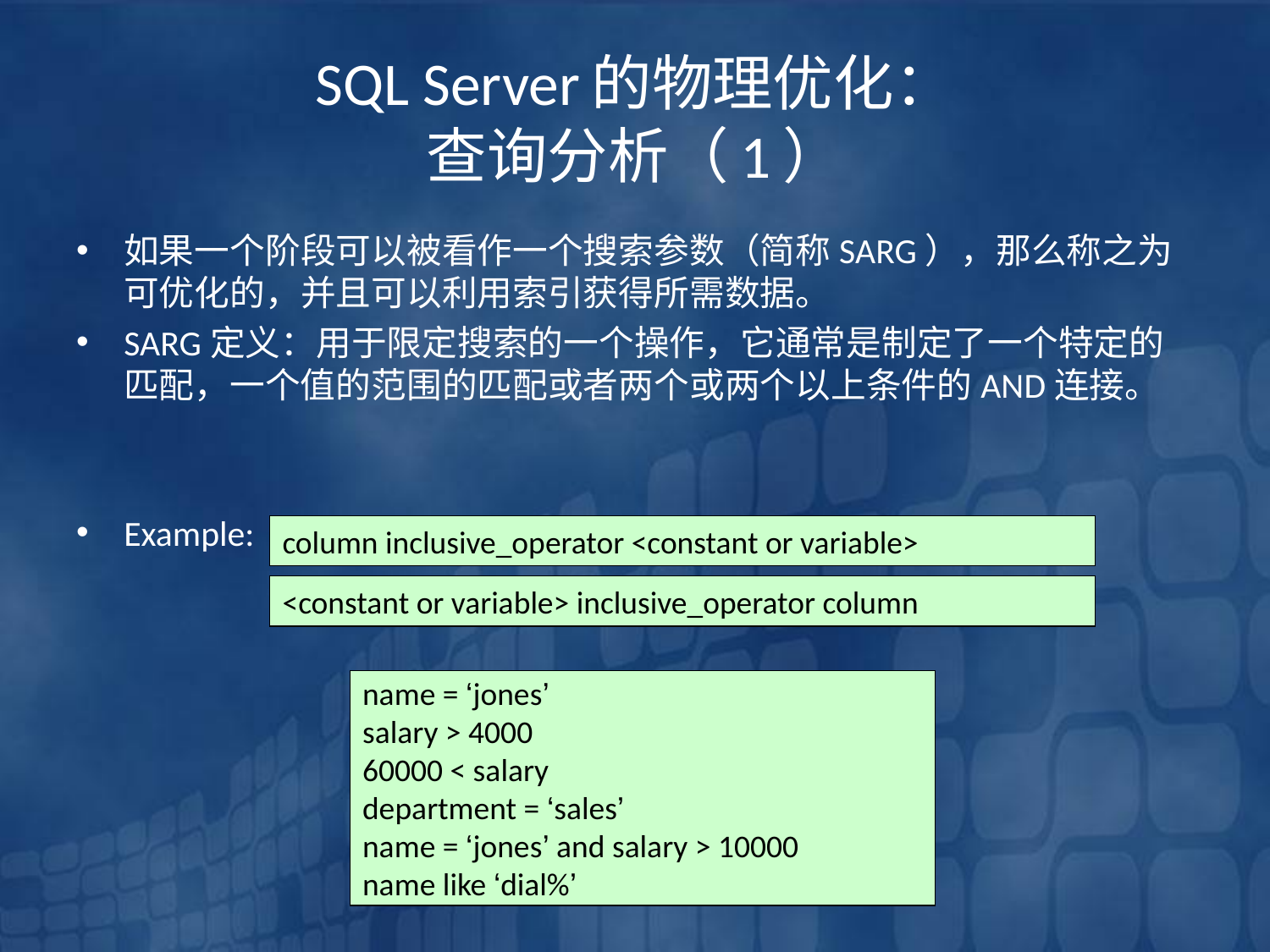

# SQL Server的物理优化： 查询分析（1）
如果一个阶段可以被看作一个搜索参数（简称SARG），那么称之为可优化的，并且可以利用索引获得所需数据。
SARG定义：用于限定搜索的一个操作，它通常是制定了一个特定的匹配，一个值的范围的匹配或者两个或两个以上条件的AND连接。

Example:

column inclusive_operator <constant or variable>
<constant or variable> inclusive_operator column
name = ‘jones’
salary > 4000
60000 < salary
department = ‘sales’
name = ‘jones’ and salary > 10000
name like ‘dial%’